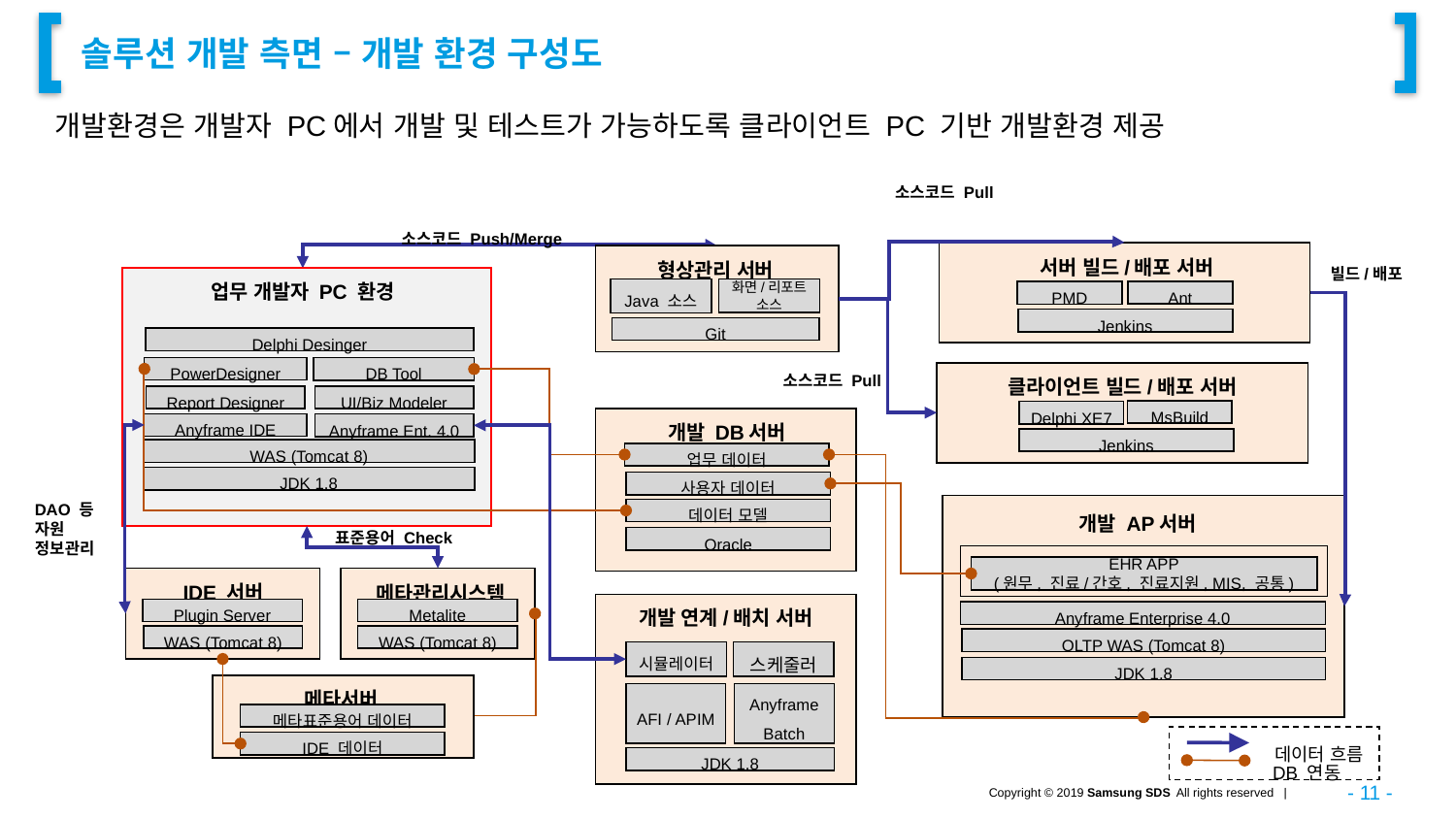

# 솔루션 개발 측면 – 개발 환경 구성도
개발환경은 개발자 PC에서 개발 및 테스트가 가능하도록 클라이언트 PC 기반 개발환경 제공
소스코드 Pull
소스코드 Push/Merge

서버 빌드/배포 서버

형상관리 서버
화면/리포트
소스
Java 소스
Git
빌드/배포

업무 개발자 PC 환경
Ant
PMD
Jenkins
Delphi Desinger
PowerDesigner
DB Tool

클라이언트 빌드/배포 서버
소스코드 Pull
Report Designer
UI/Biz Modeler
MsBuild
Delphi XE7

개발 DB서버
Anyframe IDE
Anyframe Ent. 4.0
Jenkins
WAS (Tomcat 8)
업무 데이터
JDK 1.8
사용자 데이터
DAO 등
자원
정보관리

데이터 모델
개발 AP서버
표준용어 Check
Oracle

EHR APP
(원무, 진료/간호, 진료지원, MIS, 공통)

IDE 서버
Plugin Server
WAS (Tomcat 8)

메타관리시스템
Metalite
WAS (Tomcat 8)
개발 연계/배치 서버

Anyframe Enterprise 4.0
OLTP WAS (Tomcat 8)
시뮬레이터
스케줄러
JDK 1.8

메타서버
AFI / APIM
Anyframe
Batch
메타표준용어 데이터
데이터 흐름

IDE 데이터

DB 연동
JDK 1.8